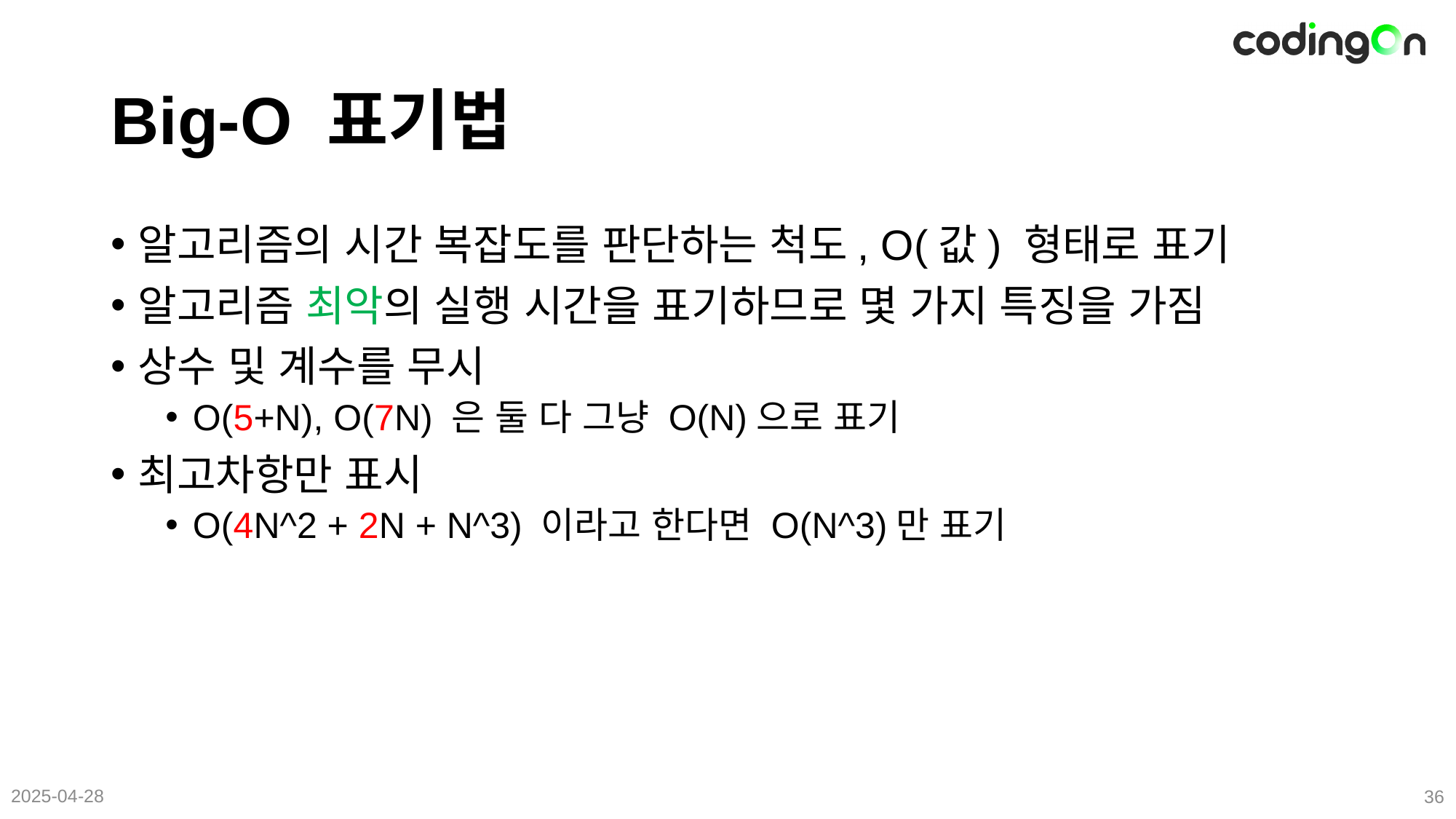

# Big-O 표기법
알고리즘의 시간 복잡도를 판단하는 척도, O(값) 형태로 표기
알고리즘 최악의 실행 시간을 표기하므로 몇 가지 특징을 가짐
상수 및 계수를 무시
O(5+N), O(7N) 은 둘 다 그냥 O(N)으로 표기
최고차항만 표시
O(4N^2 + 2N + N^3) 이라고 한다면 O(N^3)만 표기

2025-04-28
36